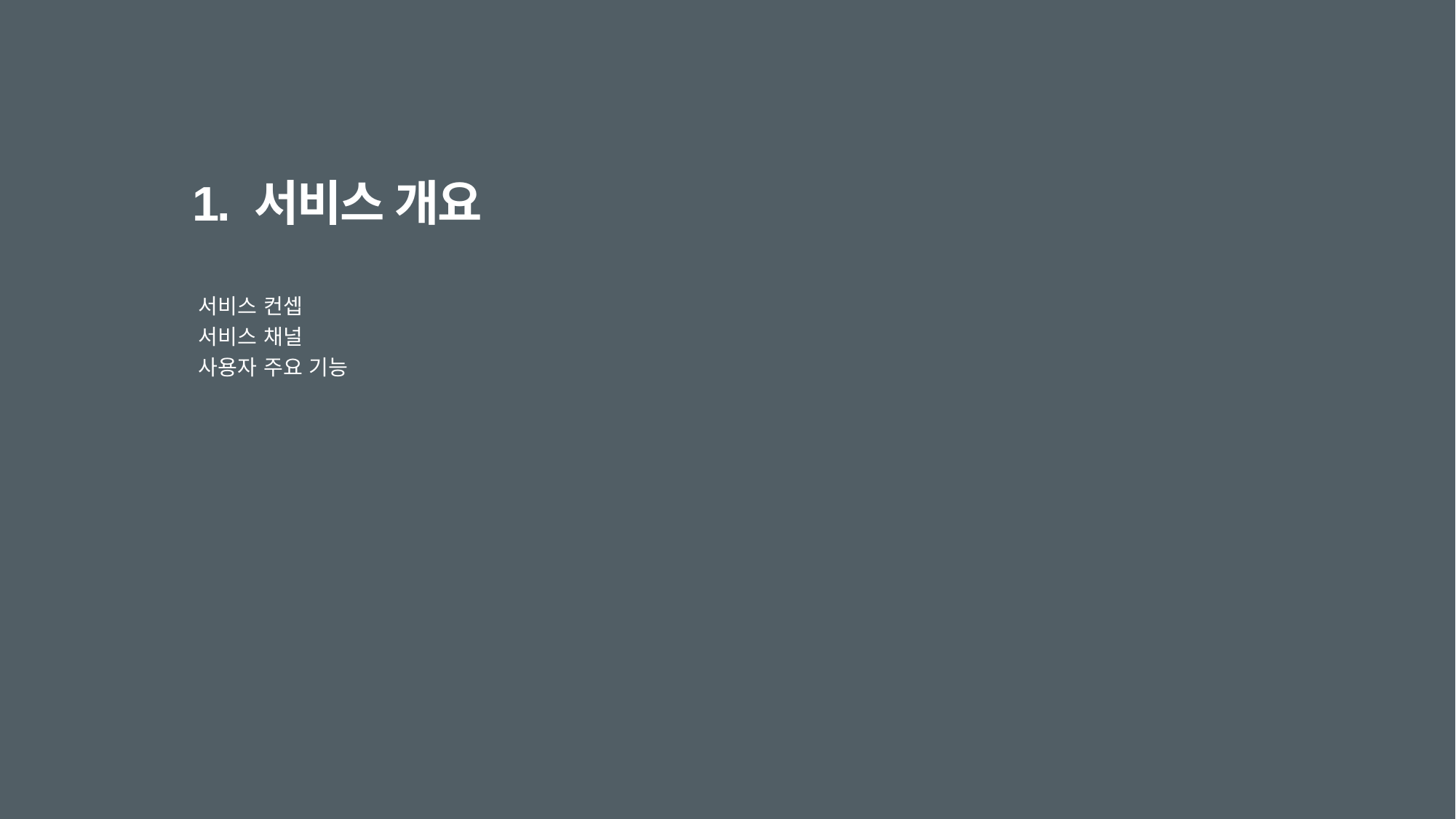

1. 서비스 개요
서비스 컨셉
서비스 채널
사용자 주요 기능